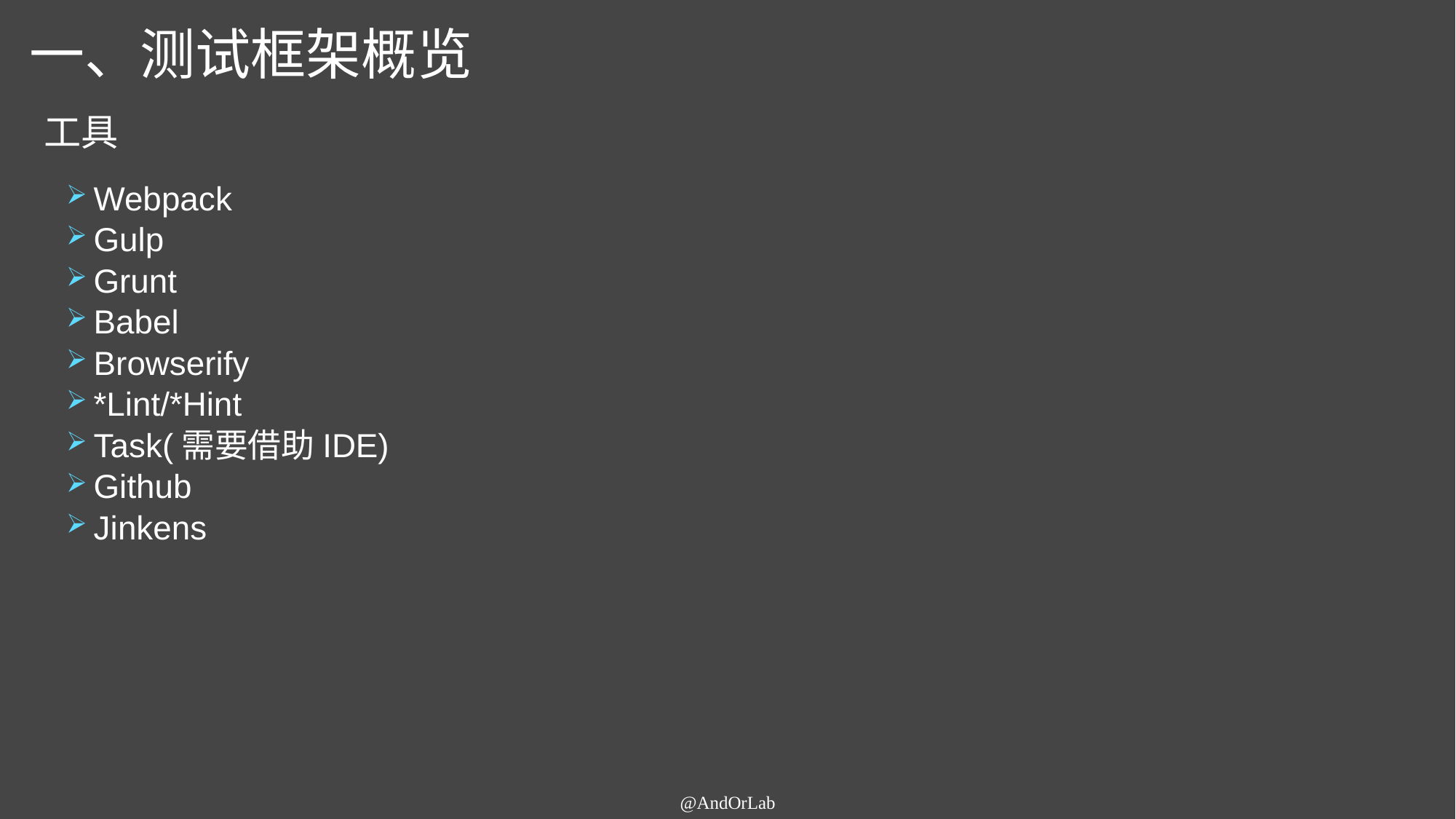

# 一、测试框架概览
工具
Webpack
Gulp
Grunt
Babel
Browserify
*Lint/*Hint
Task(需要借助IDE)
Github
Jinkens
@AndOrLab